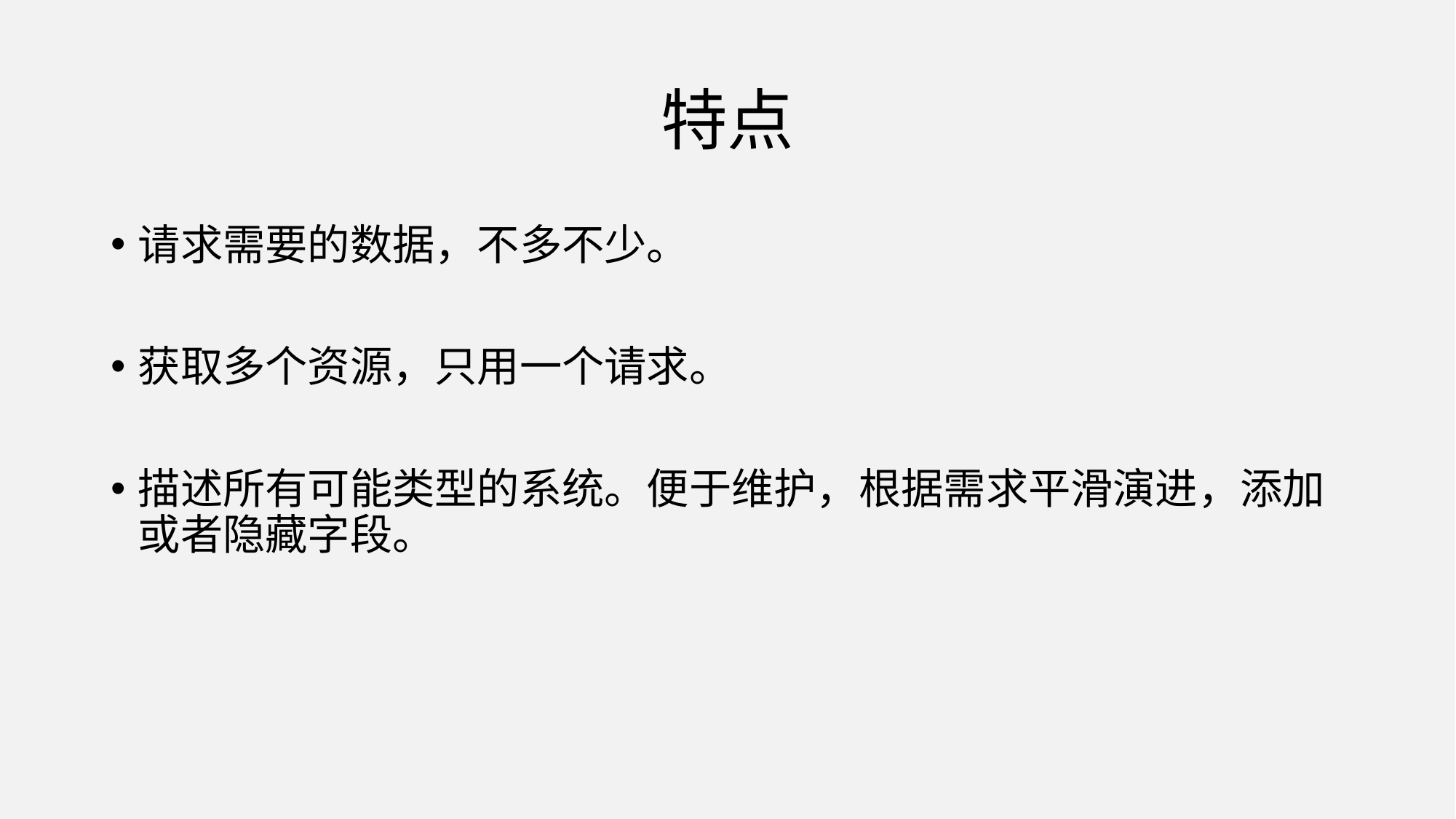

# 特点
请求需要的数据，不多不少。

获取多个资源，只用一个请求。

描述所有可能类型的系统。便于维护，根据需求平滑演进，添加或者隐藏字段。